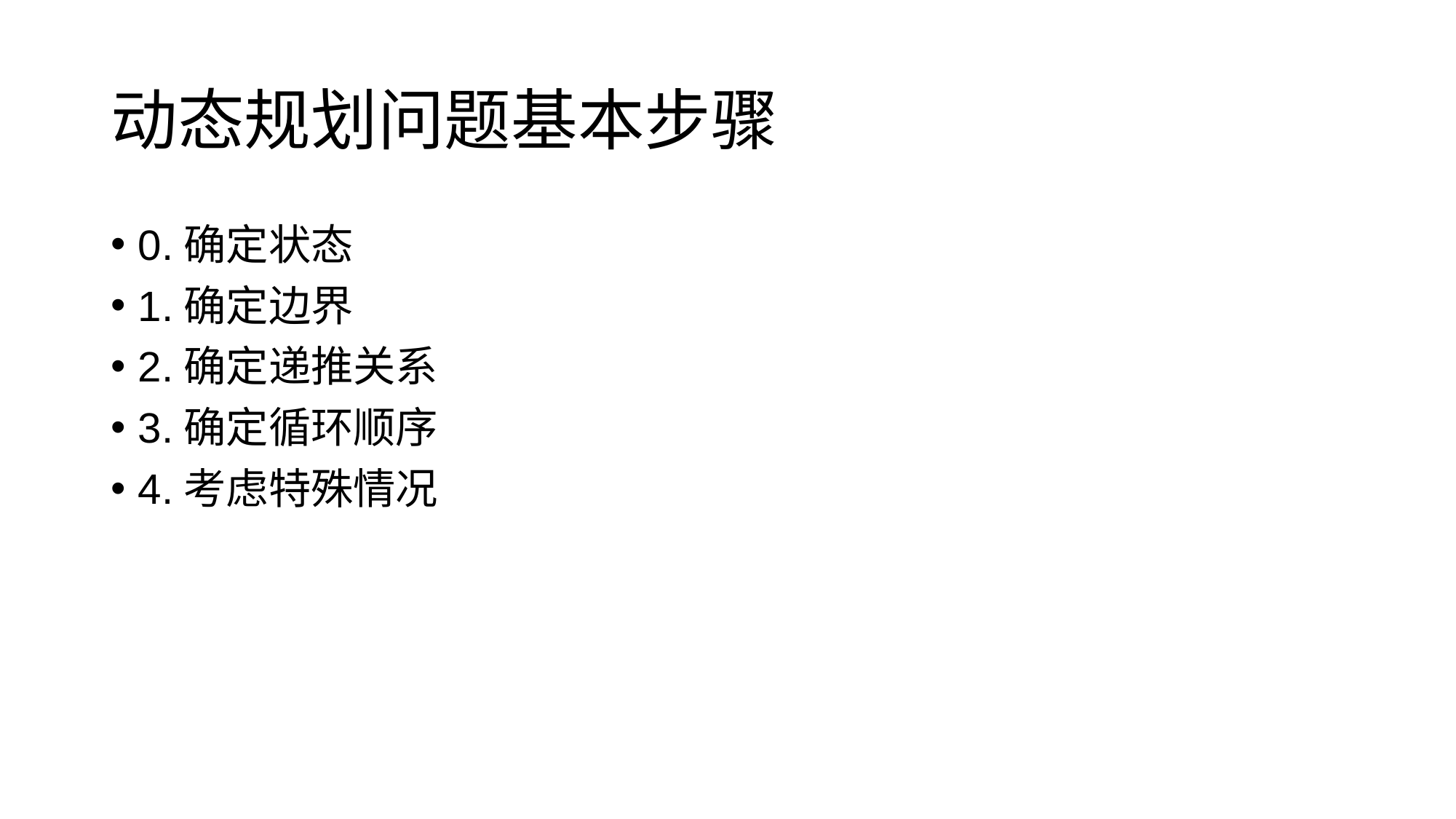

# 动态规划问题基本步骤
0.确定状态
1.确定边界
2.确定递推关系
3.确定循环顺序
4.考虑特殊情况